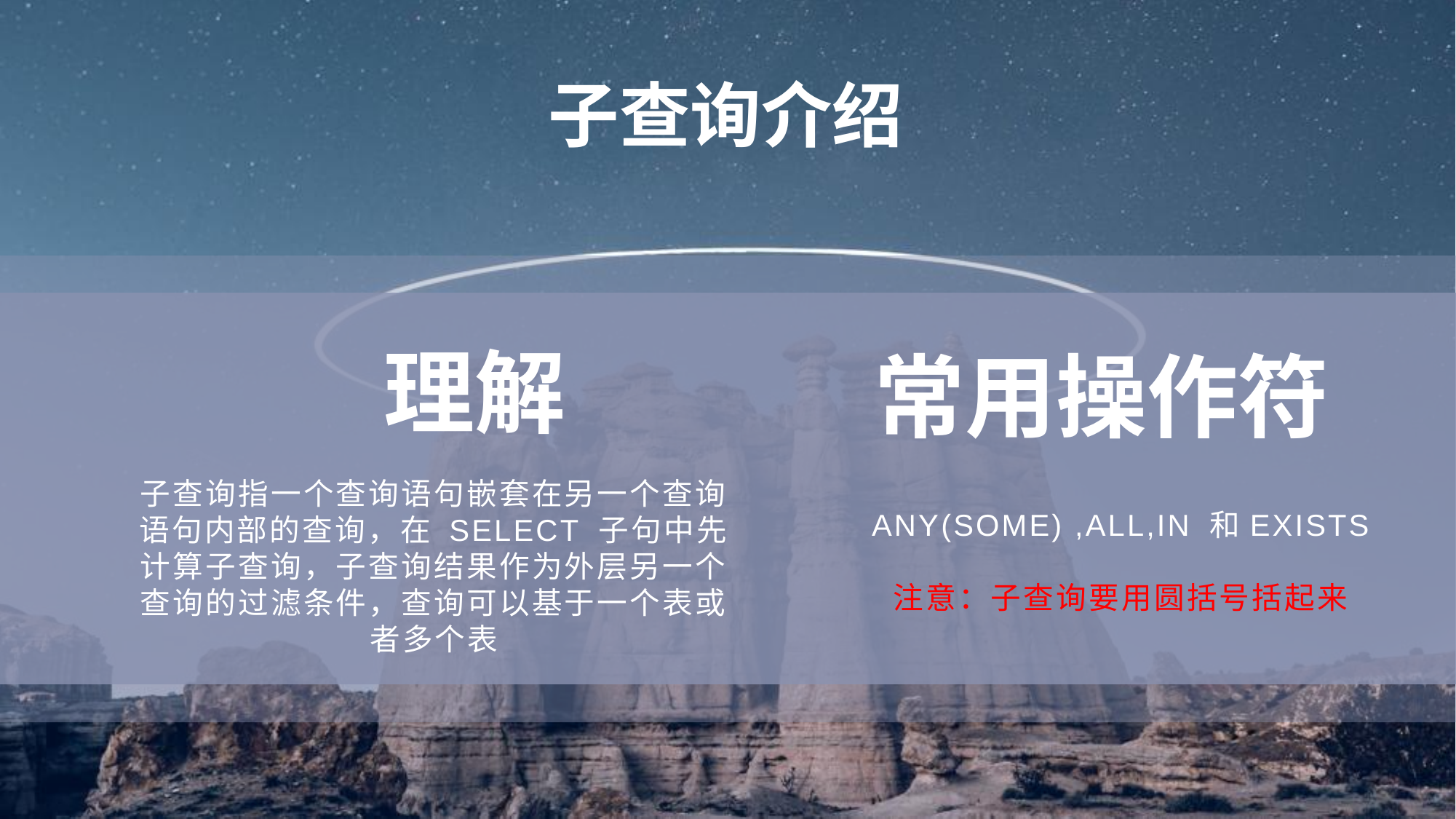

子查询介绍
理解
常用操作符
ANY(SOME) ,ALL,IN 和EXISTS

注意：子查询要用圆括号括起来
子查询指一个查询语句嵌套在另一个查询语句内部的查询，在 SELECT 子句中先计算子查询，子查询结果作为外层另一个查询的过滤条件，查询可以基于一个表或者多个表